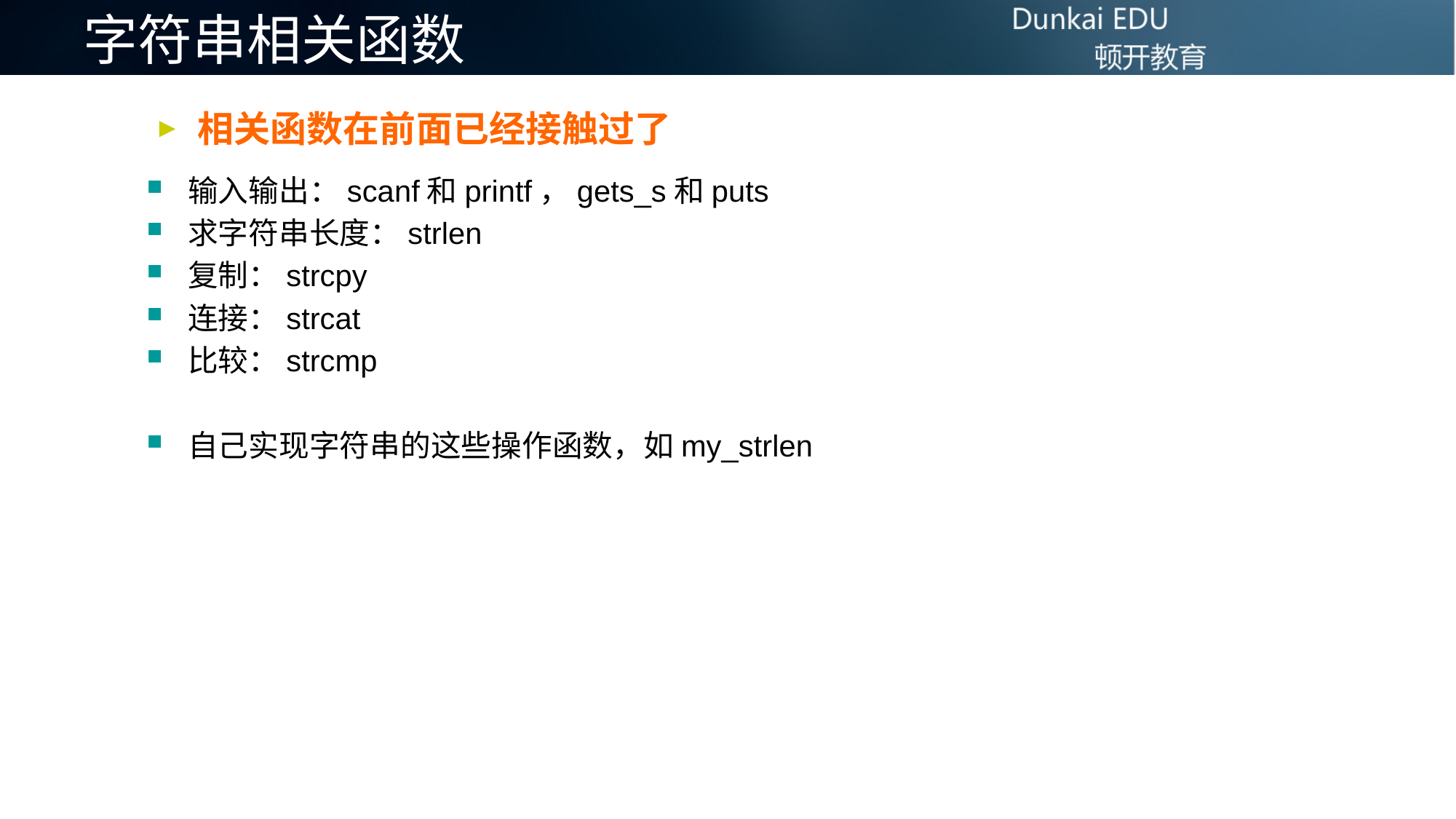

# 字符串相关函数
 相关函数在前面已经接触过了
输入输出：scanf和printf，gets_s和puts
求字符串长度：strlen
复制：strcpy
连接：strcat
比较：strcmp

自己实现字符串的这些操作函数，如my_strlen